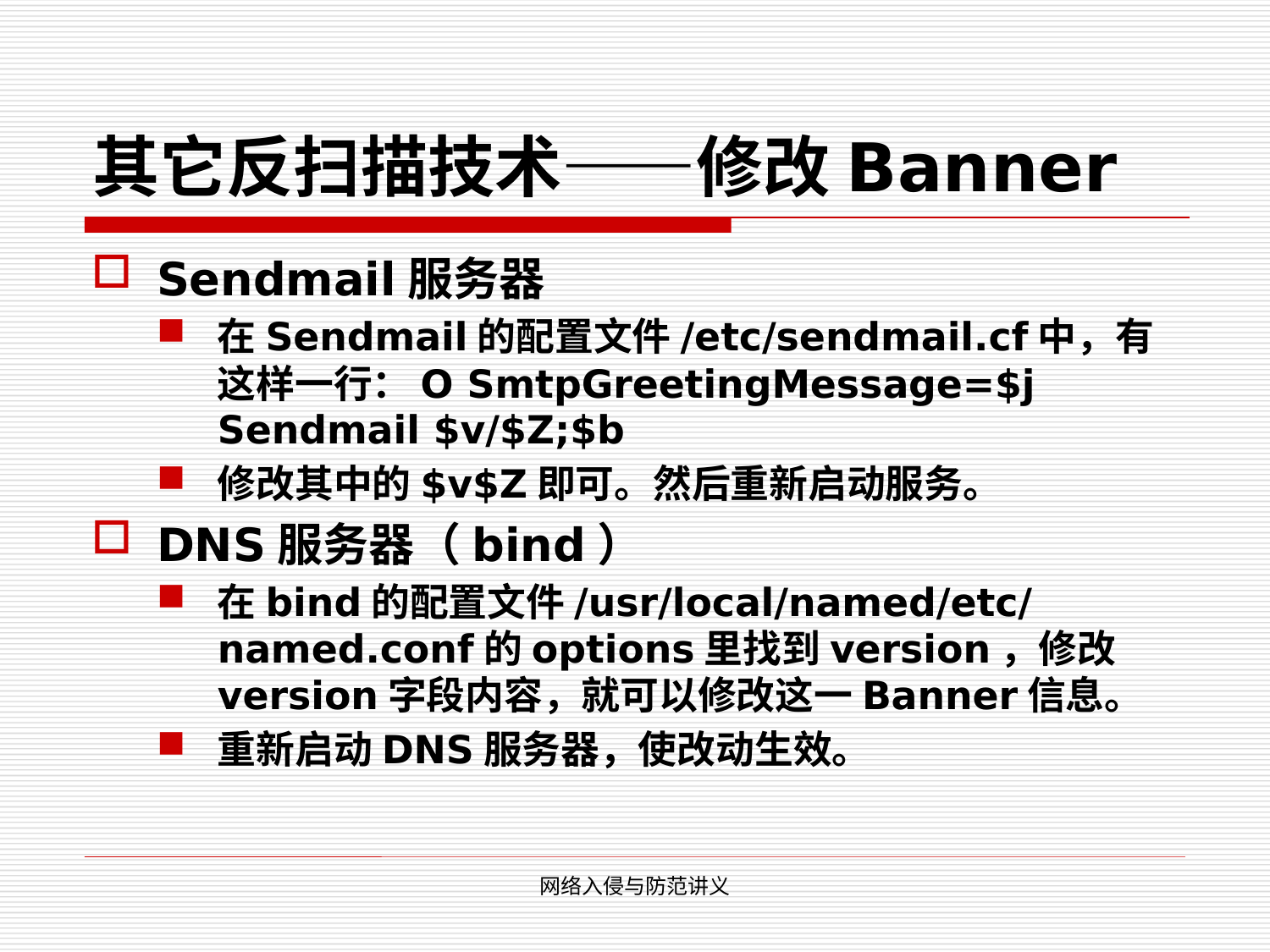

# 其它反扫描技术——修改Banner
Sendmail服务器
在Sendmail的配置文件/etc/sendmail.cf中，有这样一行：O SmtpGreetingMessage=$j Sendmail $v/$Z;$b
修改其中的$v$Z即可。然后重新启动服务。
DNS服务器（bind）
在bind的配置文件/usr/local/named/etc/named.conf的options里找到version，修改version字段内容，就可以修改这一Banner信息。
重新启动DNS服务器，使改动生效。
网络入侵与防范讲义
173